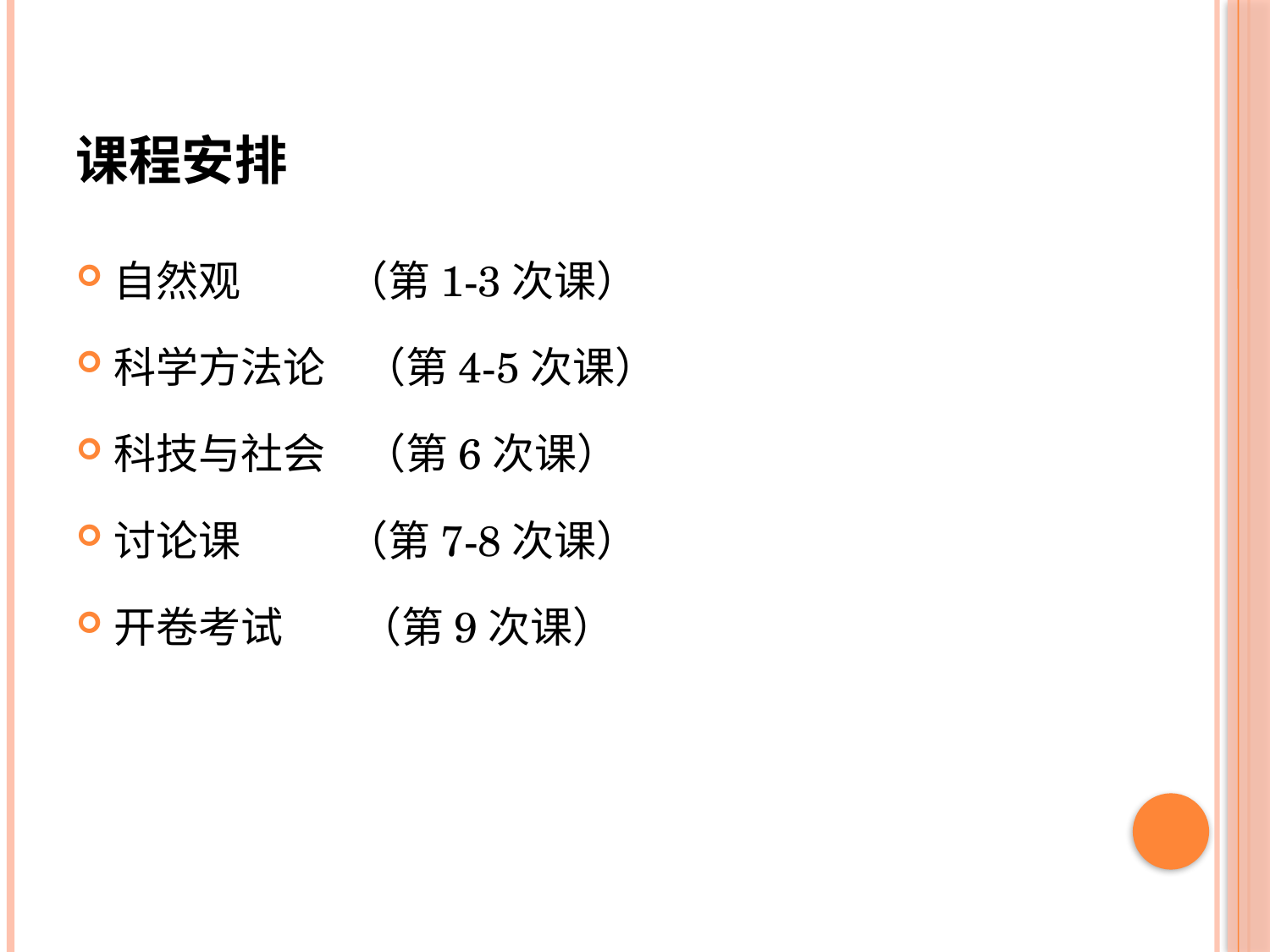

# 课程安排
自然观           （第1-3次课）
科学方法论    （第4-5次课）
科技与社会    （第6次课）
讨论课           （第7-8次课）
开卷考试        （第9次课）